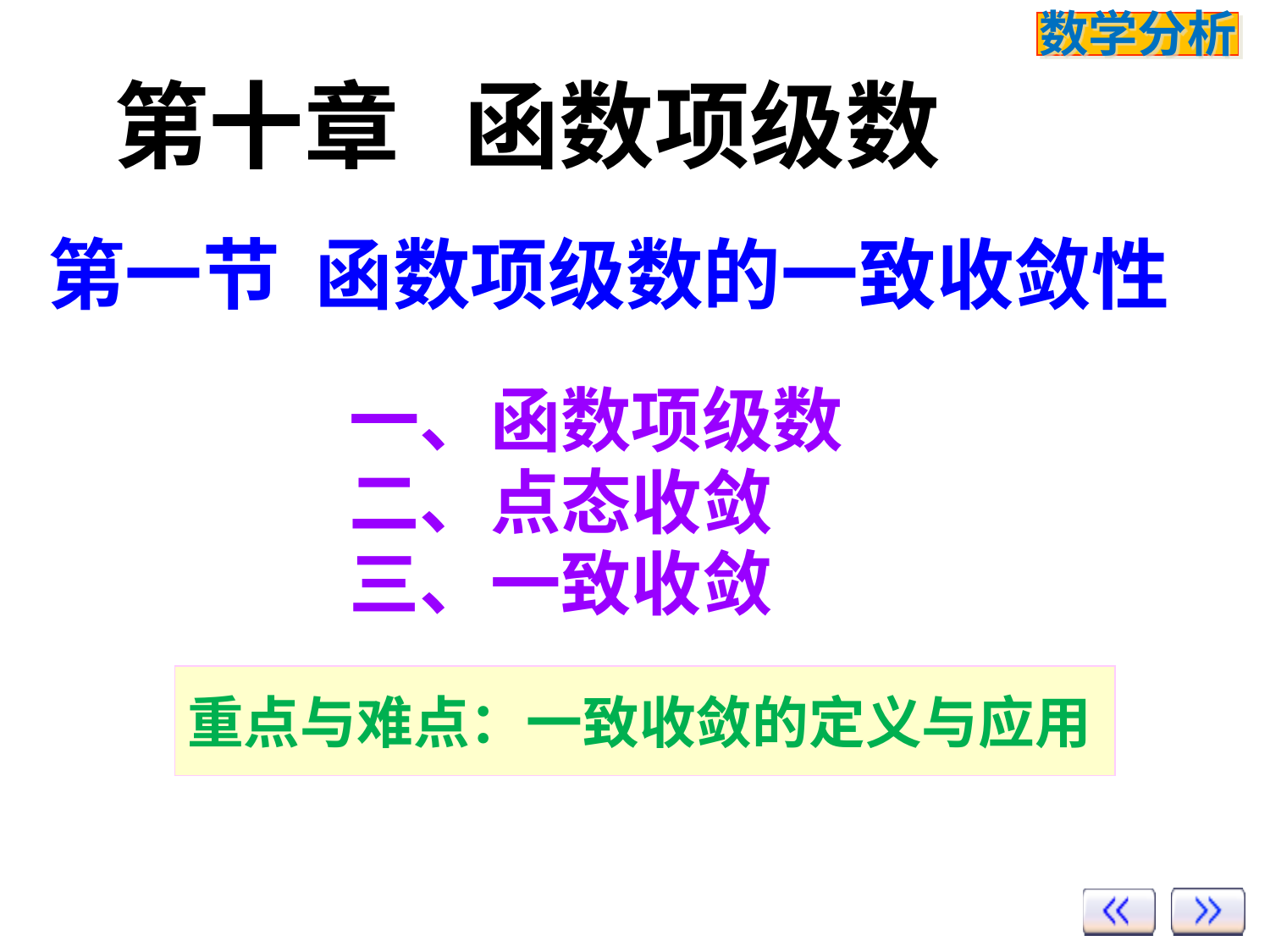

第十章   函数项级数
第一节  函数项级数的一致收敛性
一、函数项级数
二、点态收敛
三、一致收敛
重点与难点：一致收敛的定义与应用